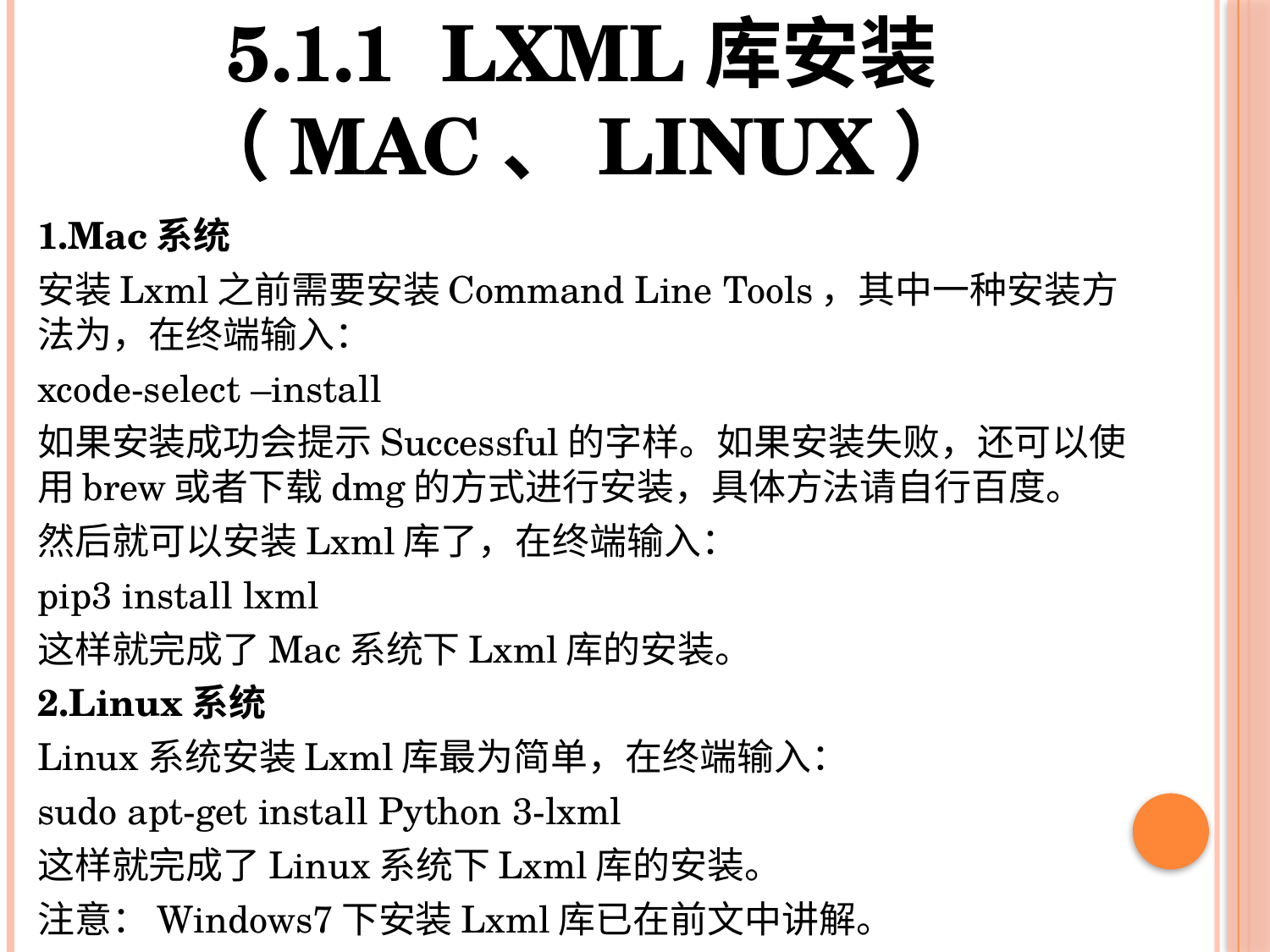

# 5.1.1  Lxml库安装（Mac、Linux）
1.Mac系统
安装Lxml之前需要安装Command Line Tools，其中一种安装方法为，在终端输入：
xcode-select –install
如果安装成功会提示Successful的字样。如果安装失败，还可以使用brew或者下载dmg的方式进行安装，具体方法请自行百度。
然后就可以安装Lxml库了，在终端输入：
pip3 install lxml
这样就完成了Mac系统下Lxml库的安装。
2.Linux系统
Linux系统安装Lxml库最为简单，在终端输入：
sudo apt-get install Python 3-lxml
这样就完成了Linux系统下Lxml库的安装。
注意：Windows7下安装Lxml库已在前文中讲解。